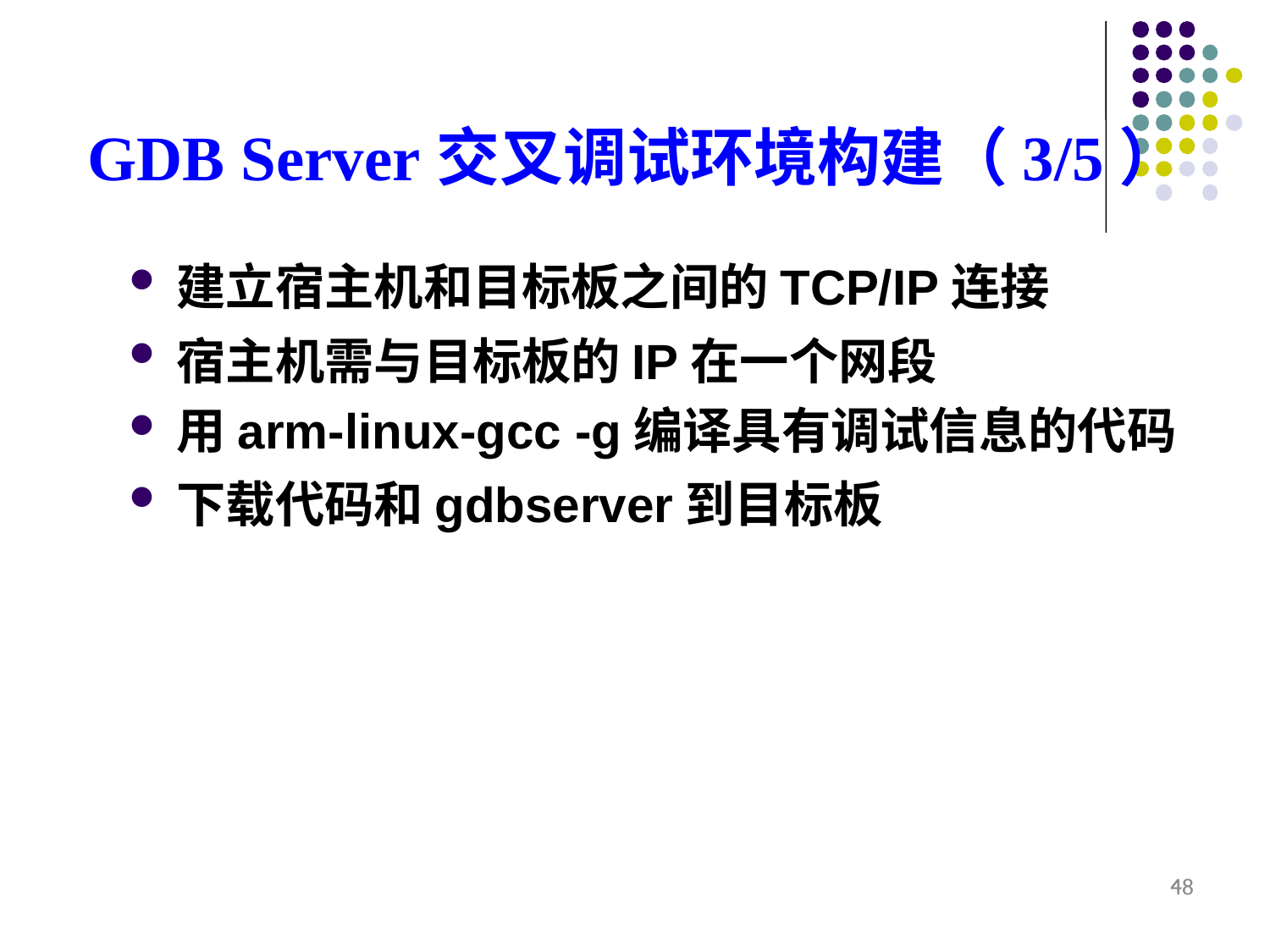

# GDB Server交叉调试环境构建（3/5）
建立宿主机和目标板之间的TCP/IP连接
宿主机需与目标板的IP在一个网段
用arm-linux-gcc -g编译具有调试信息的代码
下载代码和gdbserver到目标板
48